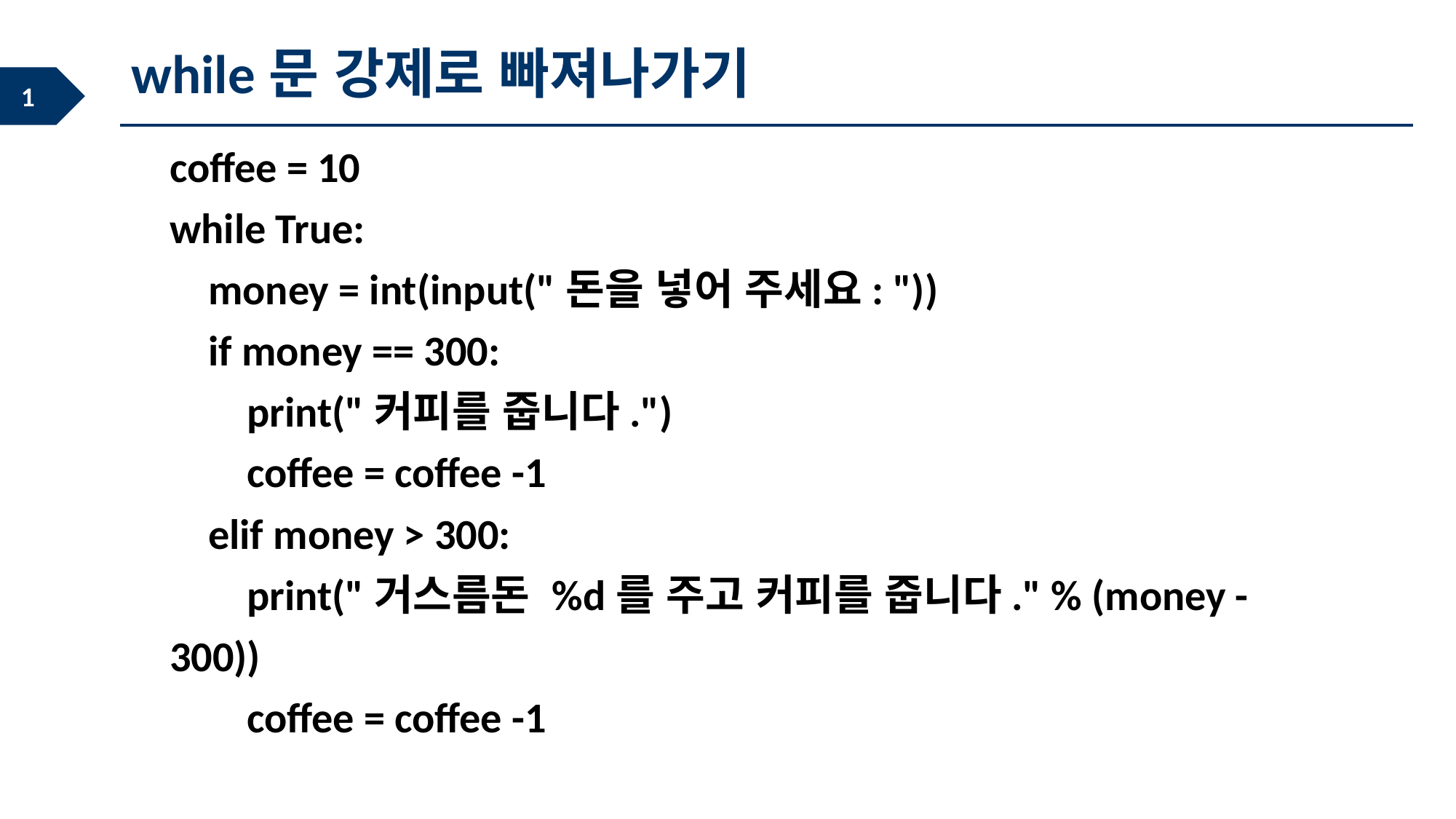

while문 강제로 빠져나가기
coffee = 10
while True:
    money = int(input("돈을 넣어 주세요: "))
    if money == 300:
        print("커피를 줍니다.")
        coffee = coffee -1
    elif money > 300:
        print("거스름돈 %d를 주고 커피를 줍니다." % (money -300))
        coffee = coffee -1